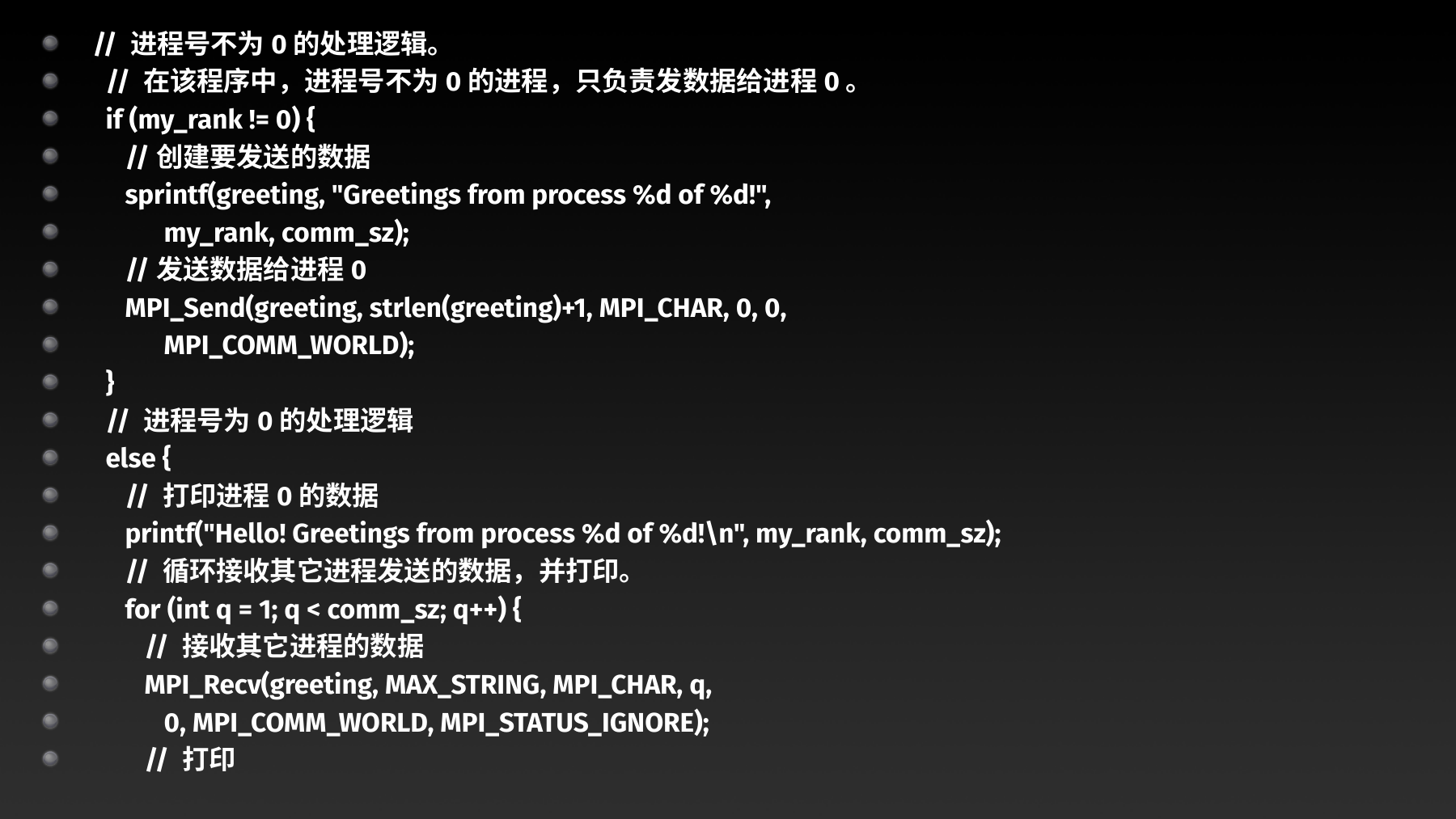

// 进程号不为0的处理逻辑。
   // 在该程序中，进程号不为0的进程，只负责发数据给进程0。
   if (my_rank != 0) {
      //创建要发送的数据
      sprintf(greeting, "Greetings from process %d of %d!",
            my_rank, comm_sz);
      //发送数据给进程0
      MPI_Send(greeting, strlen(greeting)+1, MPI_CHAR, 0, 0,
            MPI_COMM_WORLD);
   }
   // 进程号为0的处理逻辑
   else {
      // 打印进程0的数据
      printf("Hello! Greetings from process %d of %d!\n", my_rank, comm_sz);
      // 循环接收其它进程发送的数据，并打印。
      for (int q = 1; q < comm_sz; q++) {
         // 接收其它进程的数据
         MPI_Recv(greeting, MAX_STRING, MPI_CHAR, q,
            0, MPI_COMM_WORLD, MPI_STATUS_IGNORE);
         // 打印